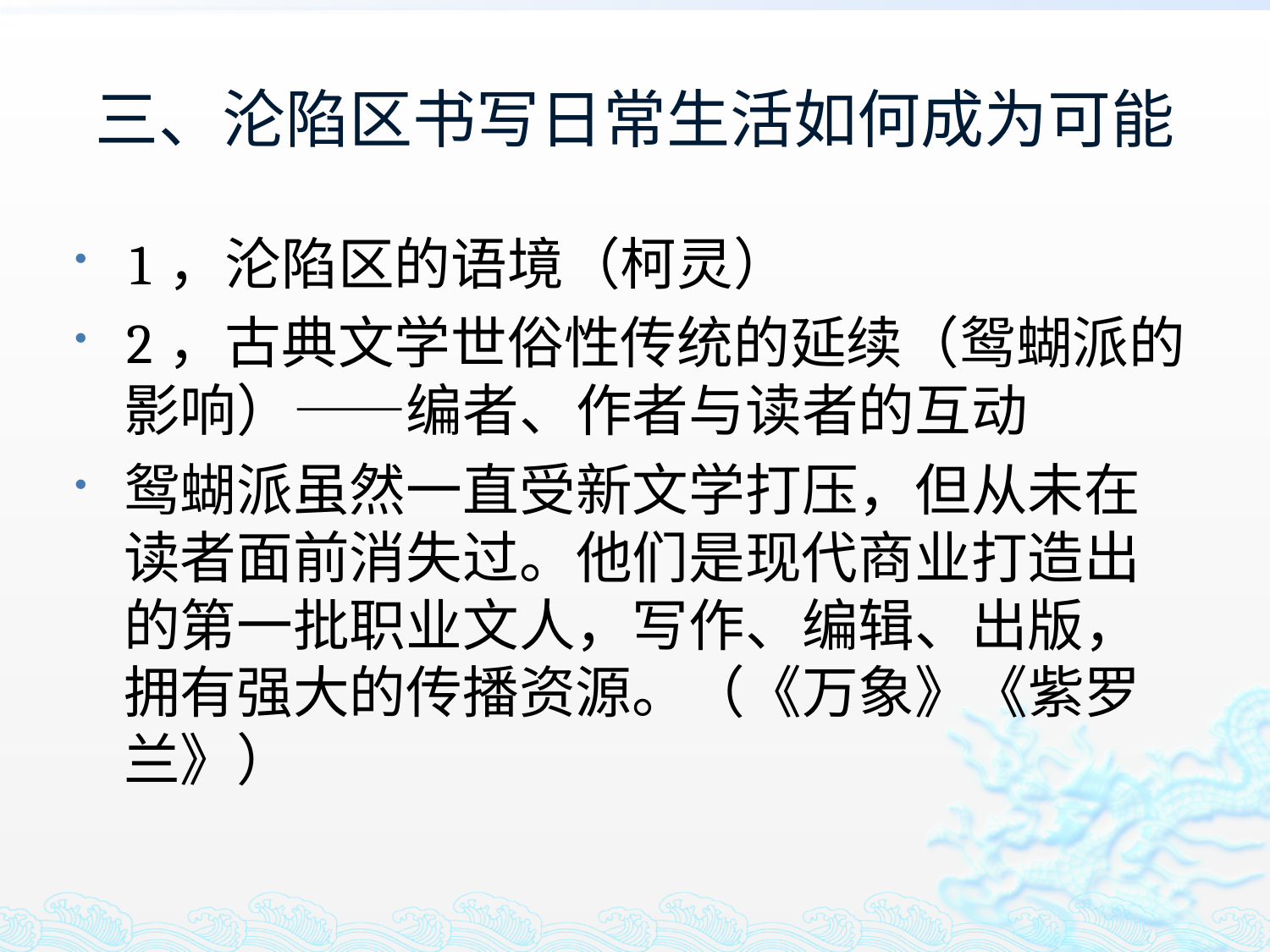

# 三、沦陷区书写日常生活如何成为可能
1，沦陷区的语境（柯灵）
2，古典文学世俗性传统的延续（鸳蝴派的影响）——编者、作者与读者的互动
鸳蝴派虽然一直受新文学打压，但从未在读者面前消失过。他们是现代商业打造出的第一批职业文人，写作、编辑、出版，拥有强大的传播资源。（《万象》《紫罗兰》）